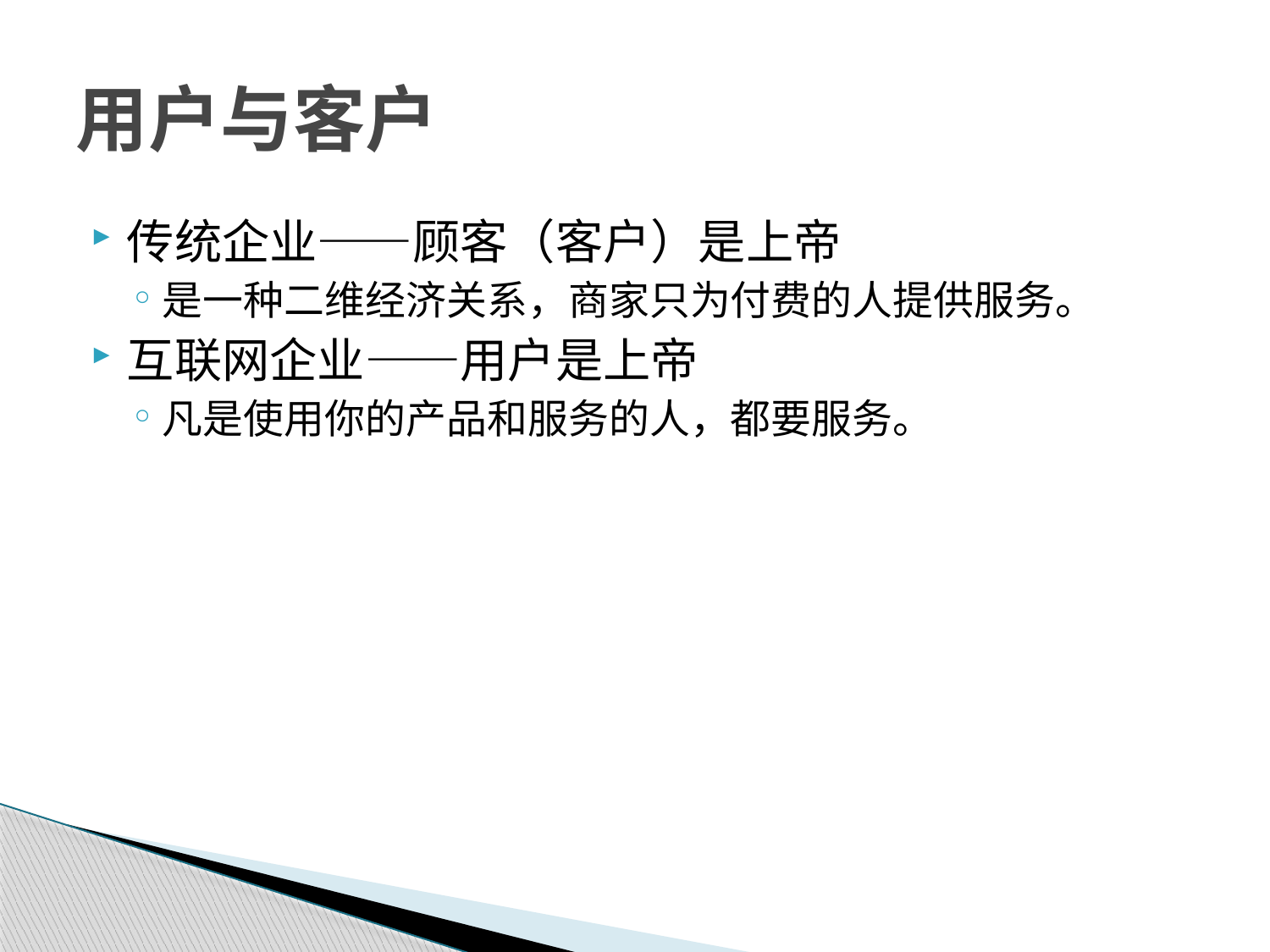

# 用户与客户
传统企业——顾客（客户）是上帝
是一种二维经济关系，商家只为付费的人提供服务。
互联网企业——用户是上帝
凡是使用你的产品和服务的人，都要服务。